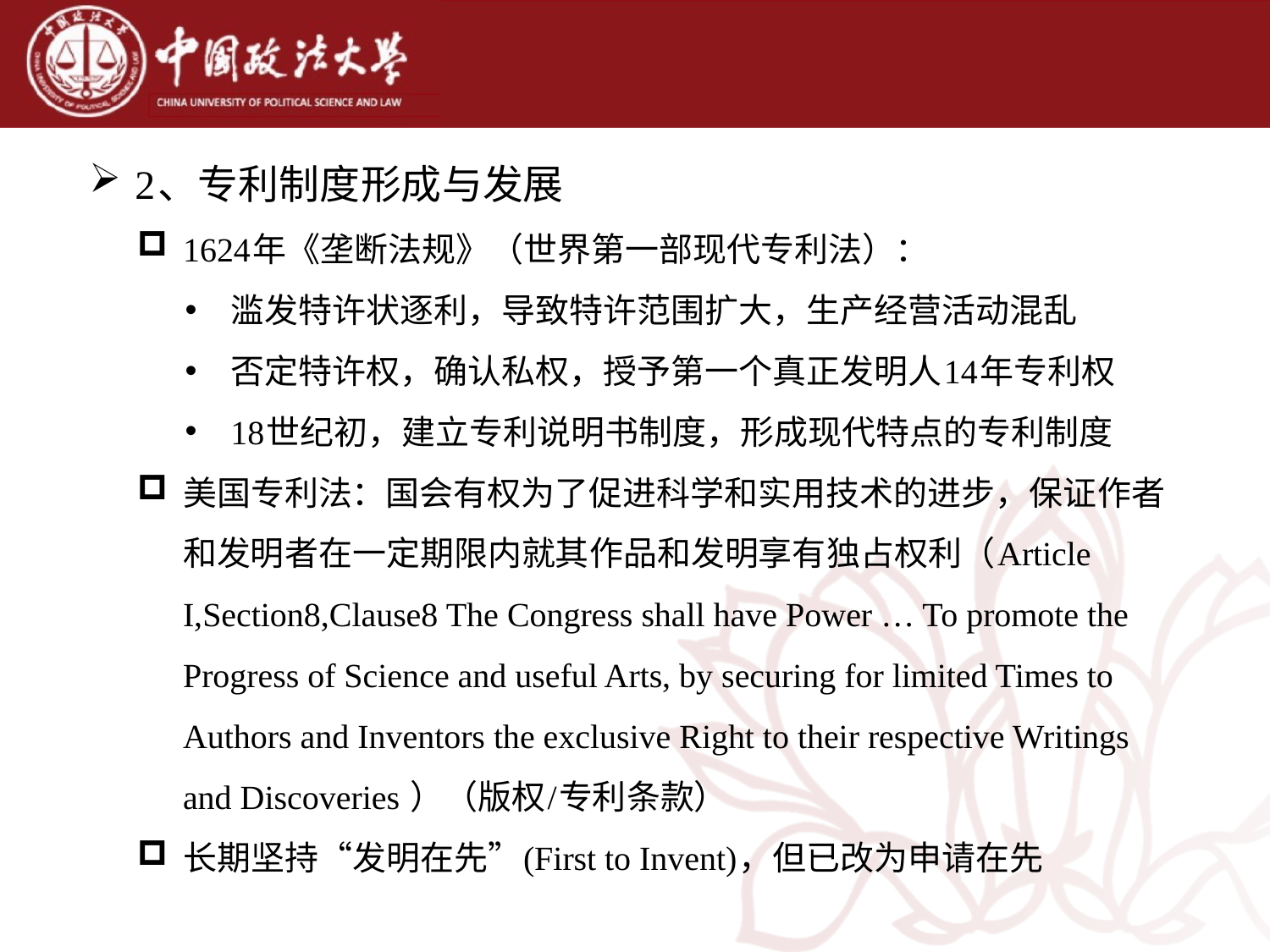

2、专利制度形成与发展
1624年《垄断法规》（世界第一部现代专利法）：
滥发特许状逐利，导致特许范围扩大，生产经营活动混乱
否定特许权，确认私权，授予第一个真正发明人14年专利权
18世纪初，建立专利说明书制度，形成现代特点的专利制度
美国专利法：国会有权为了促进科学和实用技术的进步，保证作者和发明者在一定期限内就其作品和发明享有独占权利（Article I,Section8,Clause8 The Congress shall have Power … To promote the Progress of Science and useful Arts, by securing for limited Times to Authors and Inventors the exclusive Right to their respective Writings and Discoveries ）（版权/专利条款）
长期坚持“发明在先”(First to Invent)，但已改为申请在先